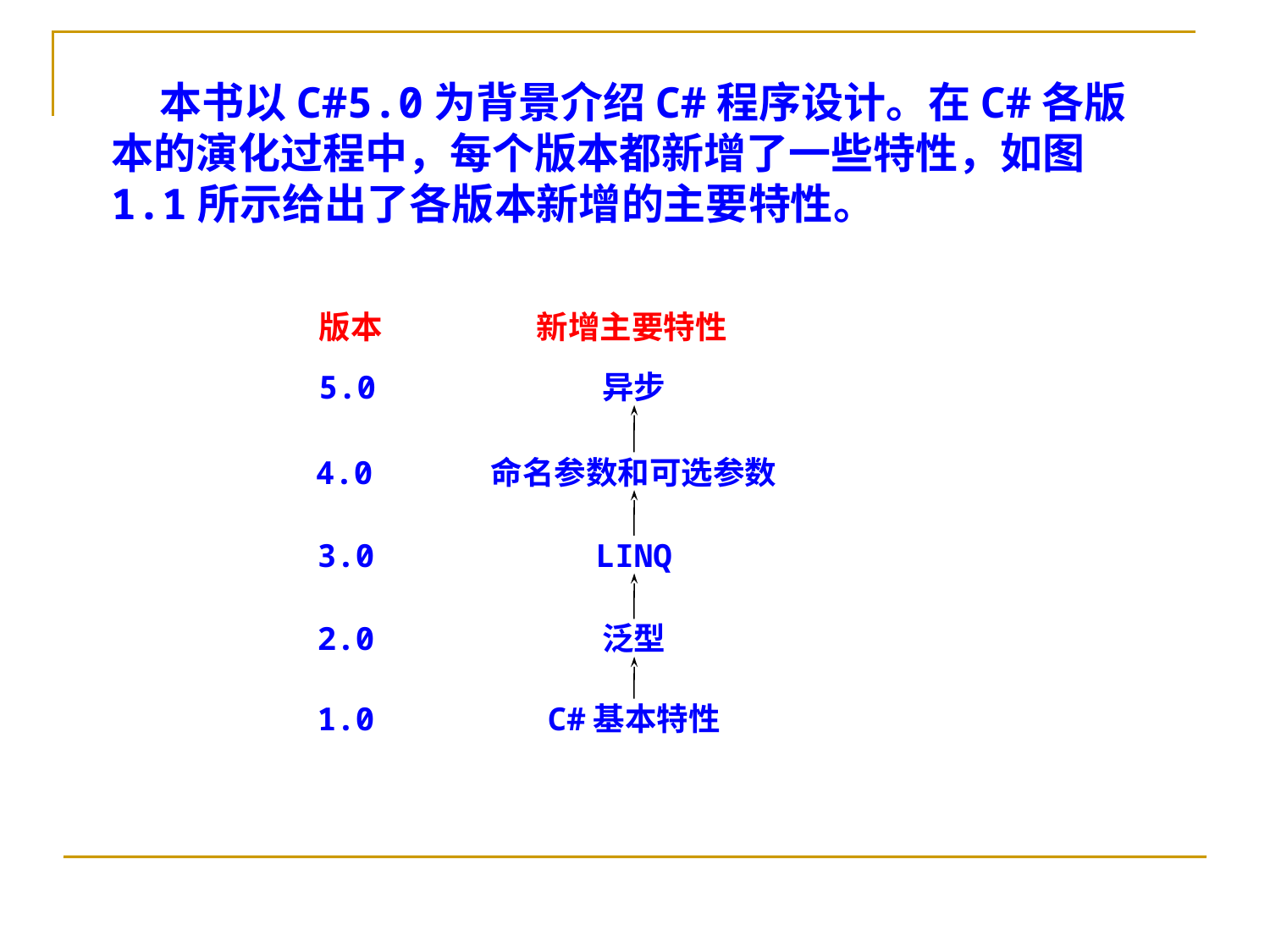

本书以C#5.0为背景介绍C#程序设计。在C#各版本的演化过程中，每个版本都新增了一些特性，如图1.1所示给出了各版本新增的主要特性。

版本
新增主要特性
5.0
异步

4.0
命名参数和可选参数

3.0
LINQ

2.0
泛型

1.0
C#基本特性